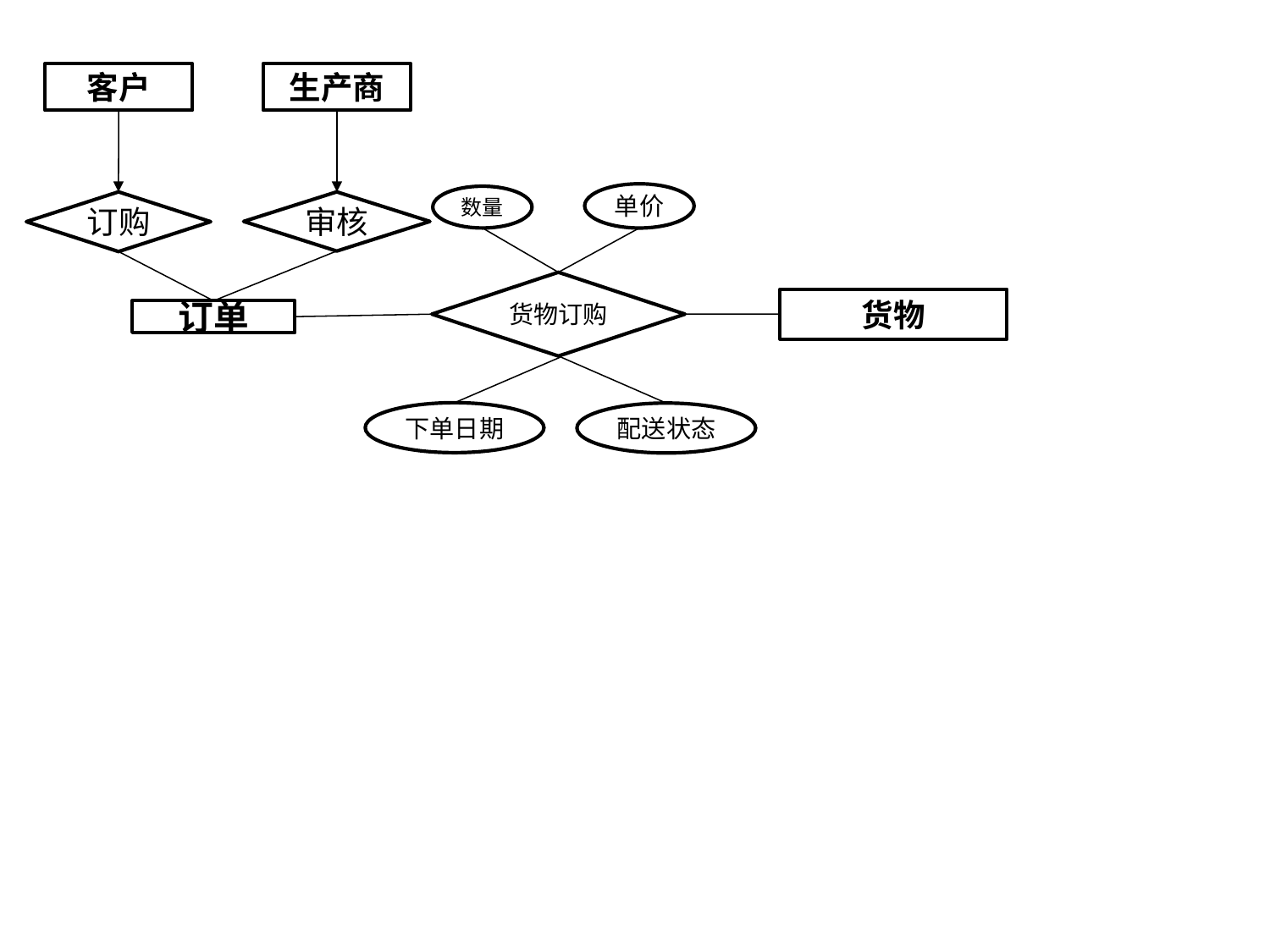

客户
生产商
单价
数量
订购
审核
货物订购
货物
订单
下单日期
配送状态